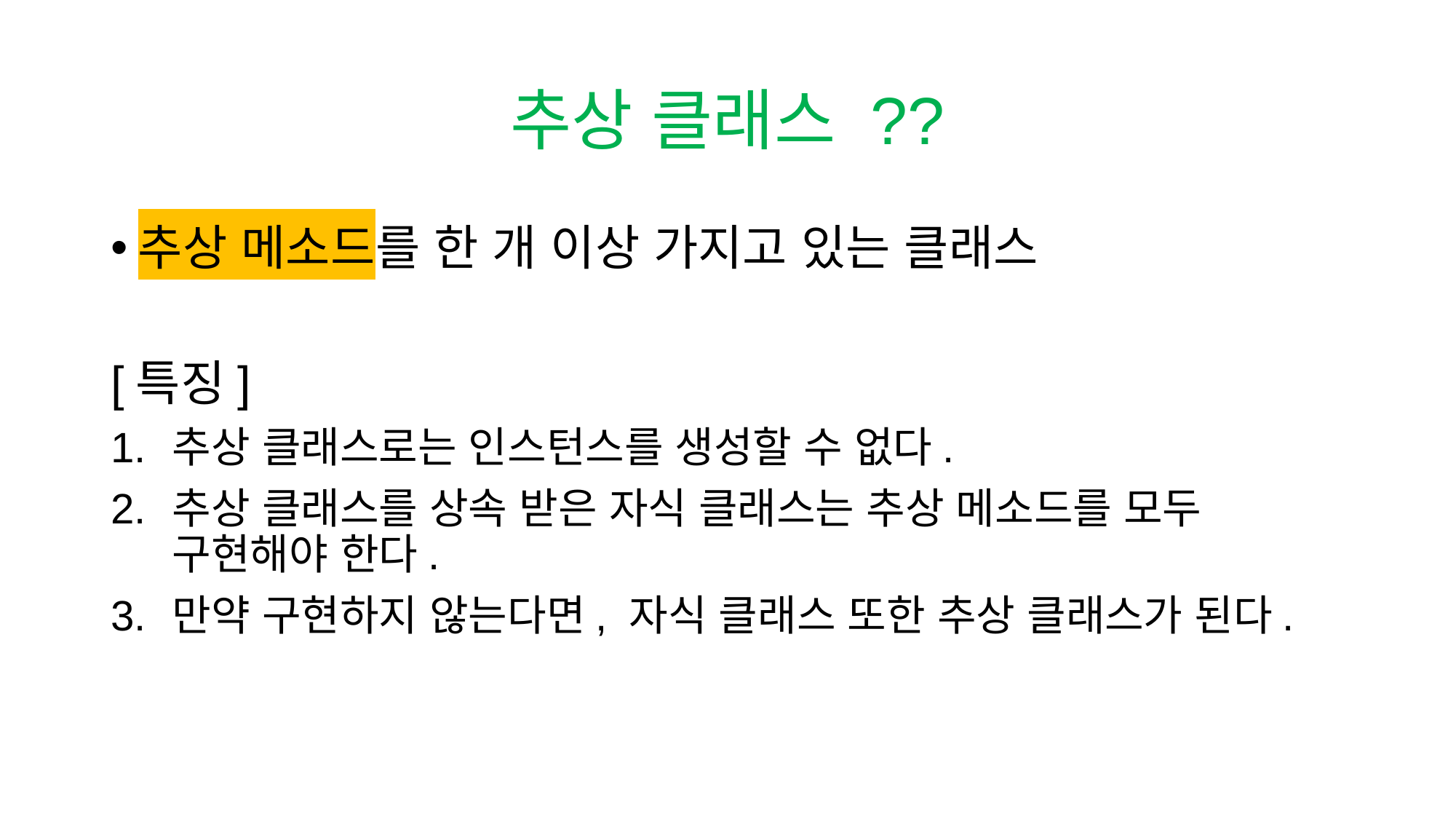

# 추상 클래스 ??
추상 메소드를 한 개 이상 가지고 있는 클래스

[특징]
추상 클래스로는 인스턴스를 생성할 수 없다.
추상 클래스를 상속 받은 자식 클래스는 추상 메소드를 모두 구현해야 한다.
만약 구현하지 않는다면, 자식 클래스 또한 추상 클래스가 된다.